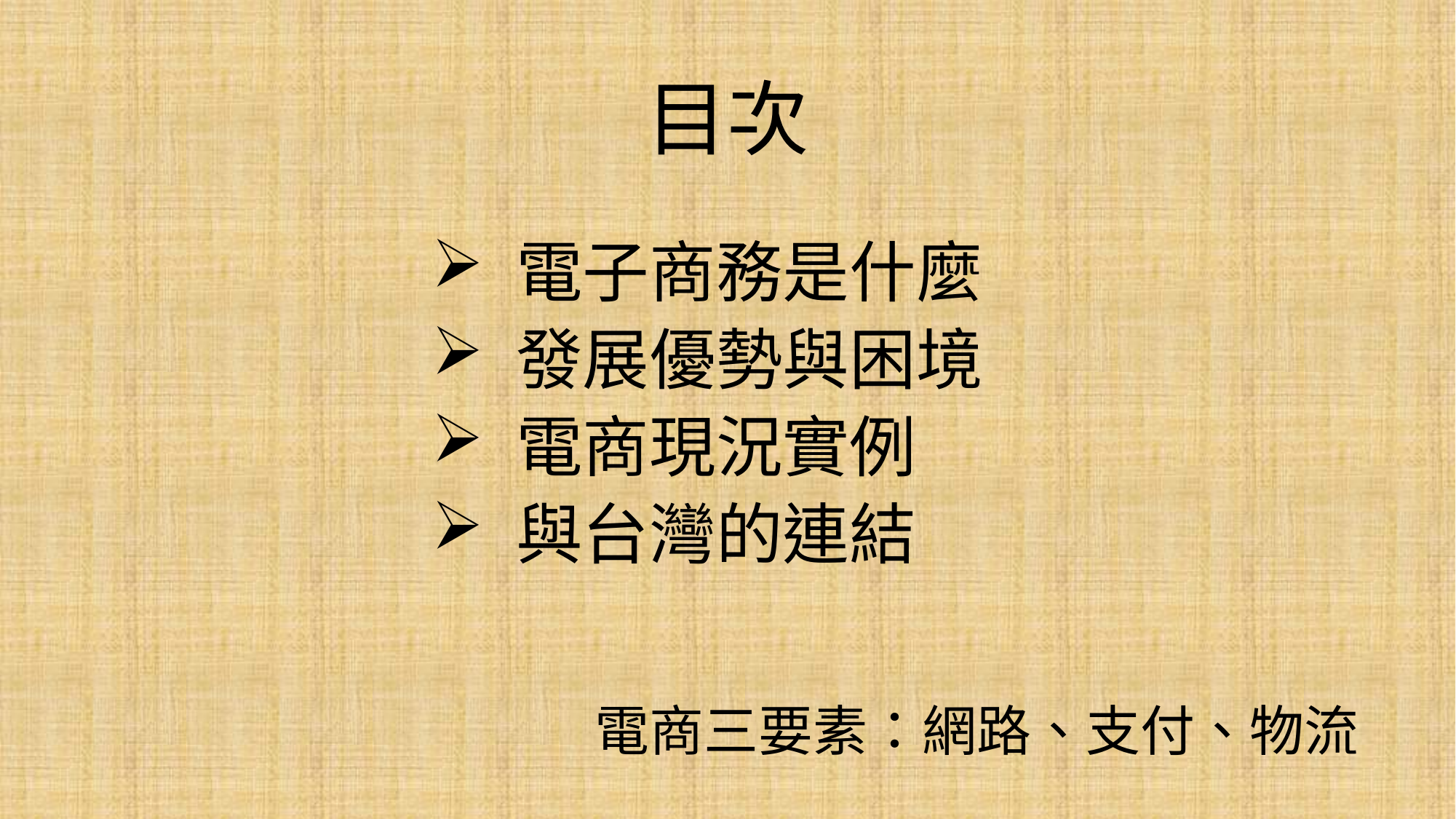

# 目次
 電子商務是什麼
 發展優勢與困境
 電商現況實例
 與台灣的連結

電商三要素：網路、支付、物流